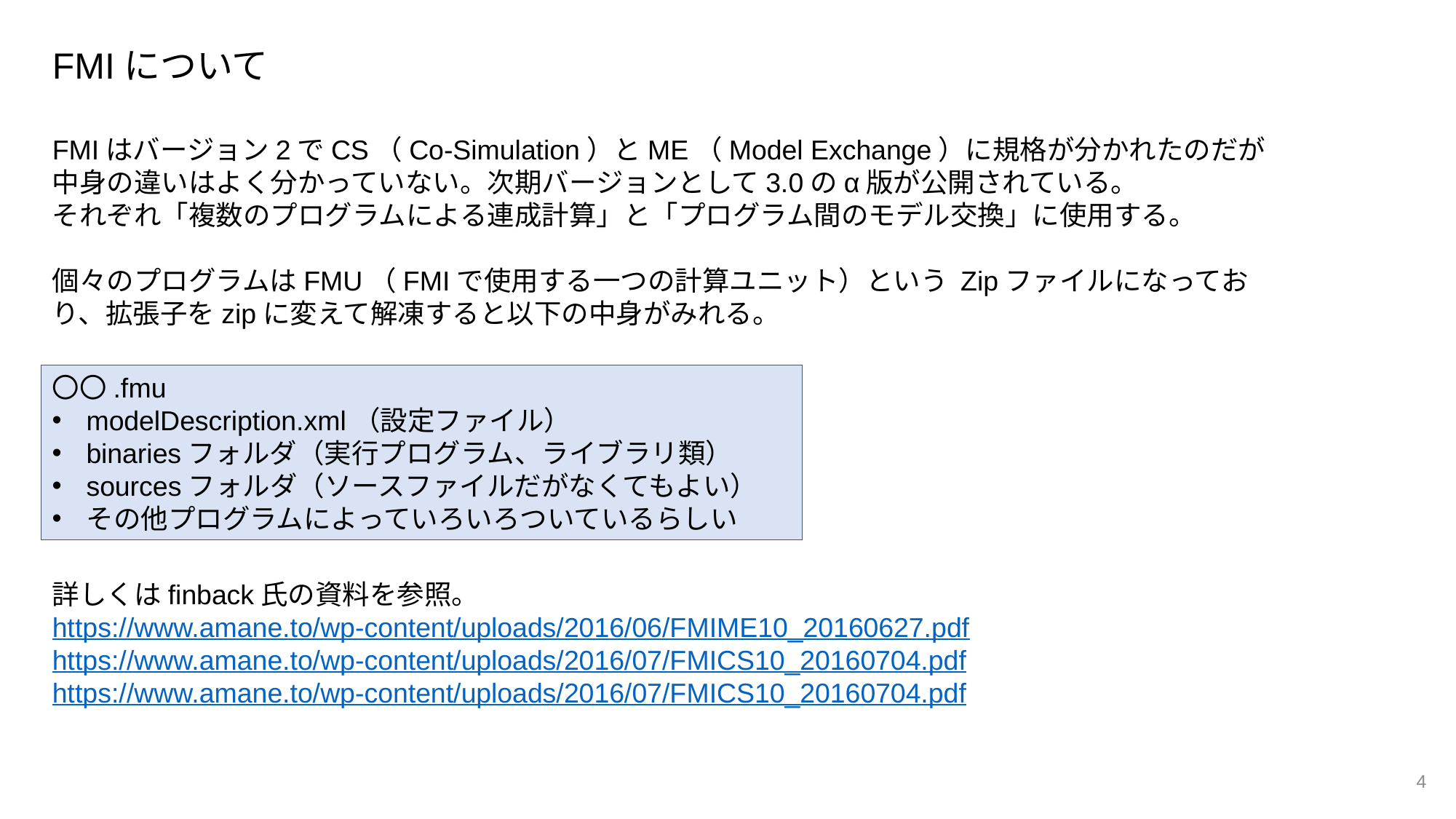

FMIについて
FMIはバージョン2でCS（Co-Simulation）とME（Model Exchange）に規格が分かれたのだが中身の違いはよく分かっていない。次期バージョンとして3.0のα版が公開されている。
それぞれ「複数のプログラムによる連成計算」と「プログラム間のモデル交換」に使用する。

個々のプログラムはFMU（FMIで使用する一つの計算ユニット）という Zipファイルになっており、拡張子をzipに変えて解凍すると以下の中身がみれる。
〇〇.fmu
modelDescription.xml（設定ファイル）
binariesフォルダ（実行プログラム、ライブラリ類）
sourcesフォルダ（ソースファイルだがなくてもよい）
その他プログラムによっていろいろついているらしい
詳しくはfinback氏の資料を参照。
https://www.amane.to/wp-content/uploads/2016/06/FMIME10_20160627.pdf
https://www.amane.to/wp-content/uploads/2016/07/FMICS10_20160704.pdf
https://www.amane.to/wp-content/uploads/2016/07/FMICS10_20160704.pdf
4